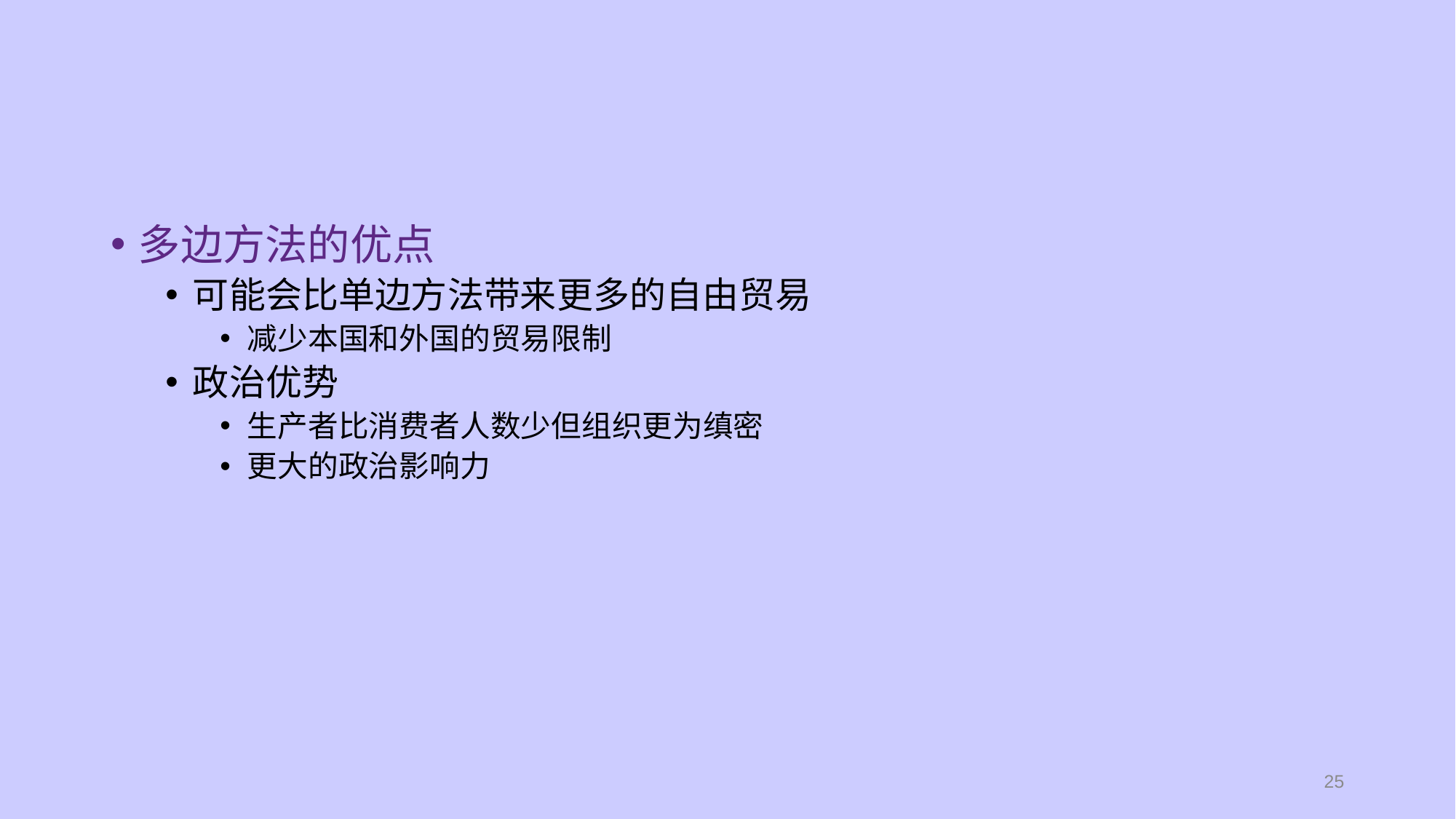

#
多边方法的优点
可能会比单边方法带来更多的自由贸易
减少本国和外国的贸易限制
政治优势
生产者比消费者人数少但组织更为缜密
更大的政治影响力

25